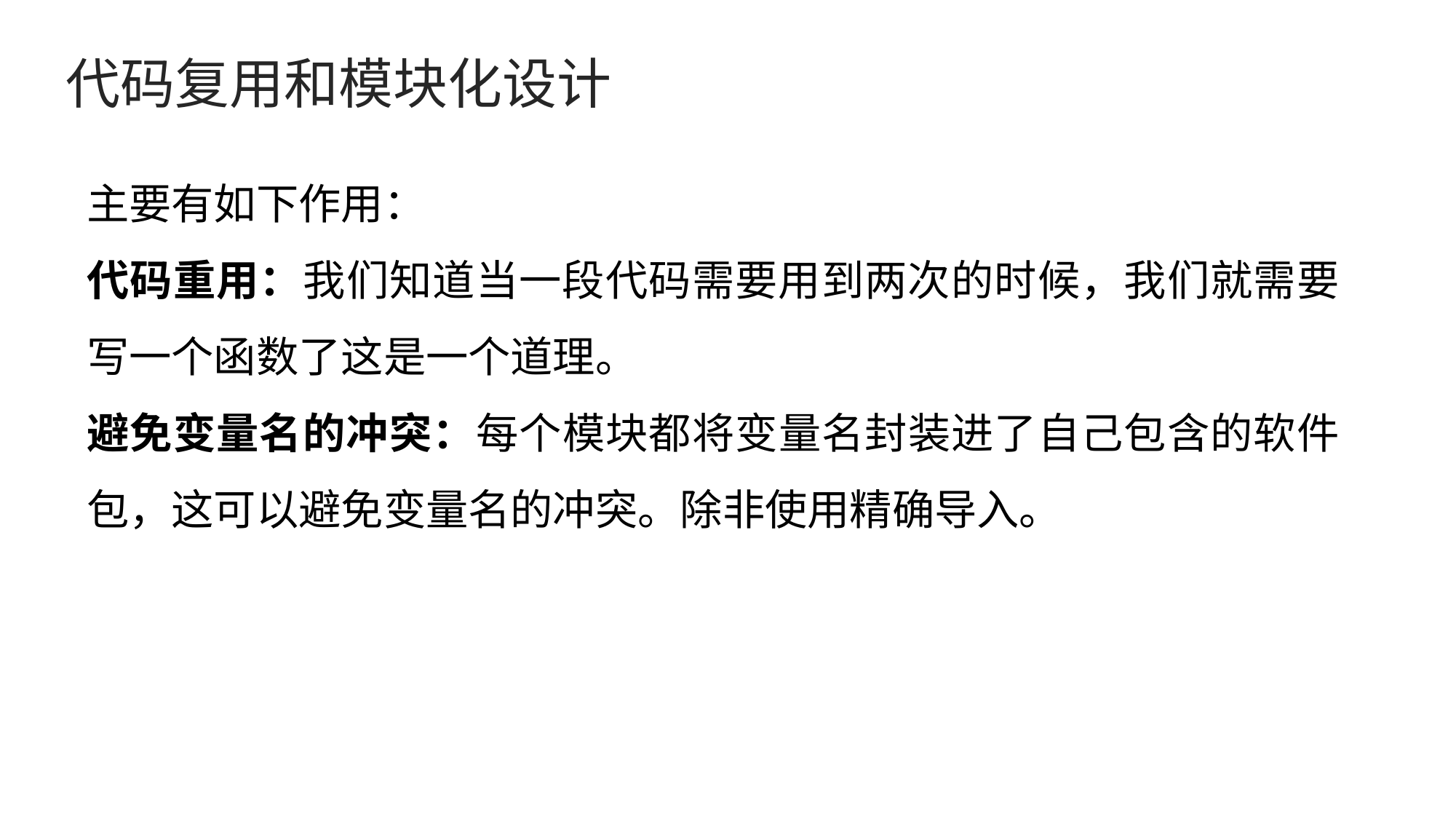

# 代码复用和模块化设计
主要有如下作用：
代码重用：我们知道当一段代码需要用到两次的时候，我们就需要写一个函数了这是一个道理。
避免变量名的冲突：每个模块都将变量名封装进了自己包含的软件包，这可以避免变量名的冲突。除非使用精确导入。